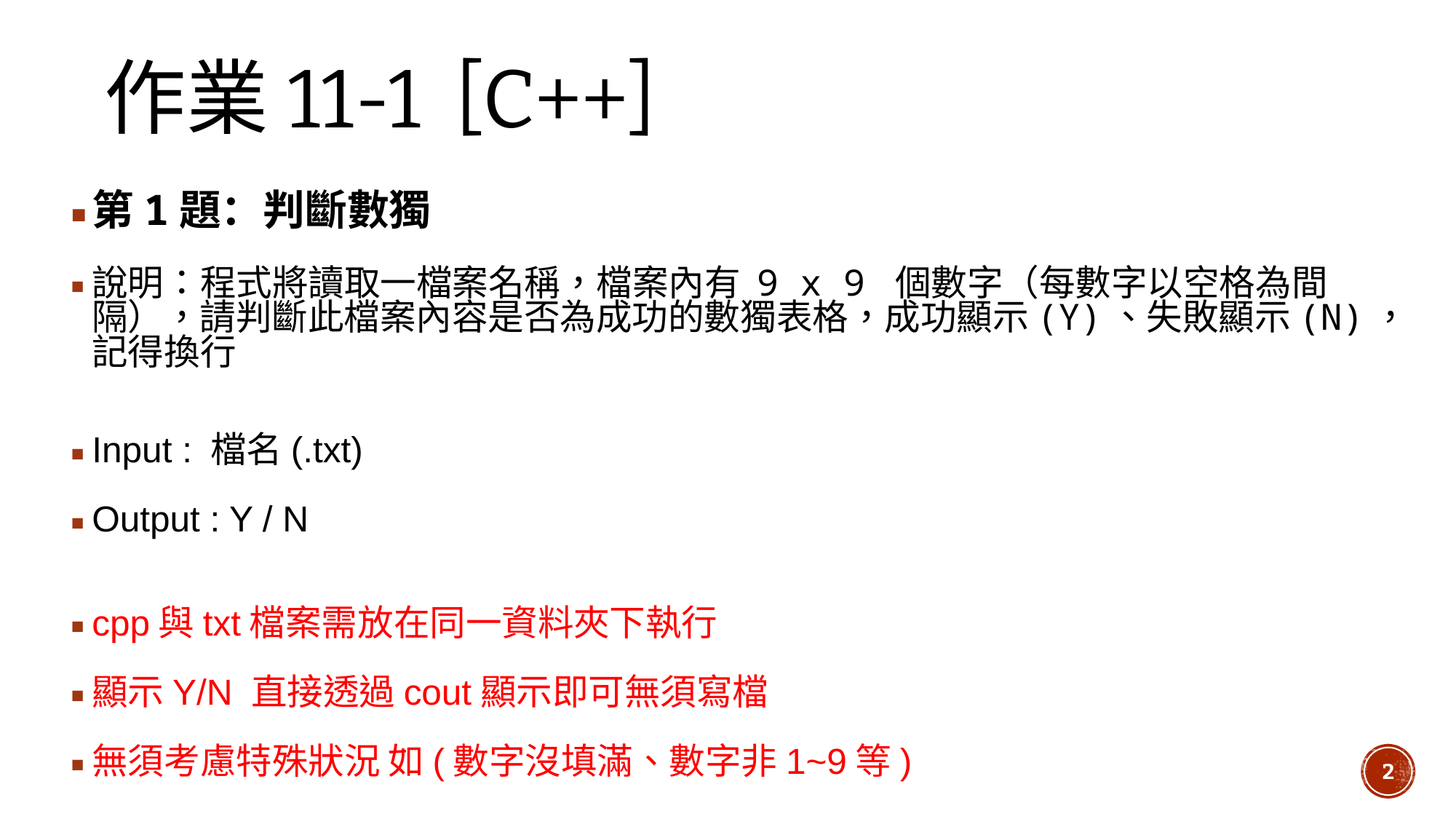

# 作業11-1  [C++]
第1題：判斷數獨

說明：程式將讀取一檔案名稱，檔案內有 9 x 9 個數字（每數字以空格為間隔），請判斷此檔案內容是否為成功的數獨表格，成功顯示(Y)、失敗顯示(N)，記得換行

Input : 檔名(.txt)

Output : Y / N

cpp與txt檔案需放在同一資料夾下執行

顯示Y/N 直接透過cout顯示即可無須寫檔

無須考慮特殊狀況 如(數字沒填滿、數字非1~9等)
2